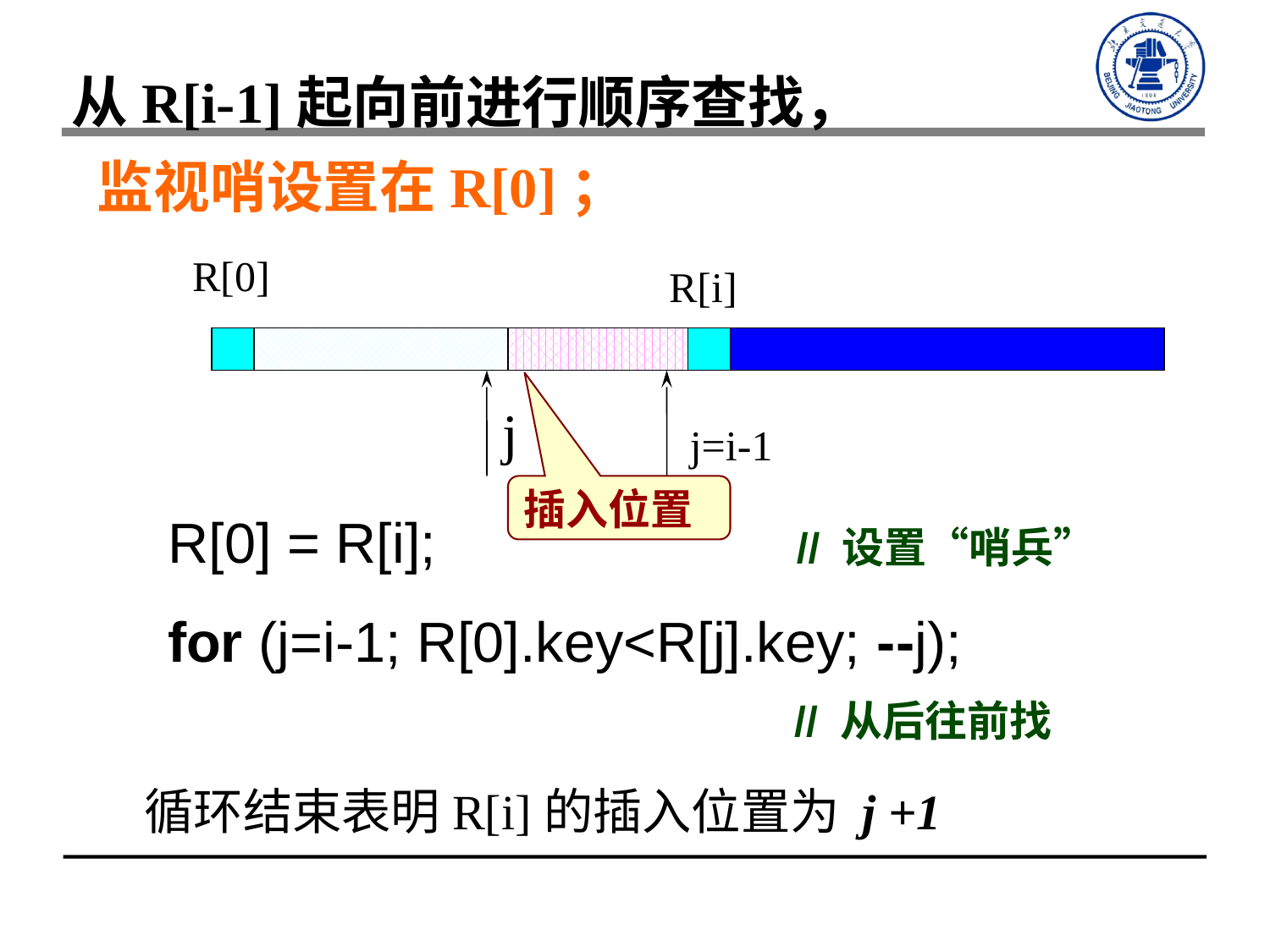

从R[i-1]起向前进行顺序查找，            监视哨设置在R[0]；
R[0]
R[i]

j
j=i-1
R[0] = R[i];                       // 设置“哨兵”
插入位置
for (j=i-1; R[0].key<R[j].key; --j);
                                        // 从后往前找
循环结束表明R[i]的插入位置为 j +1